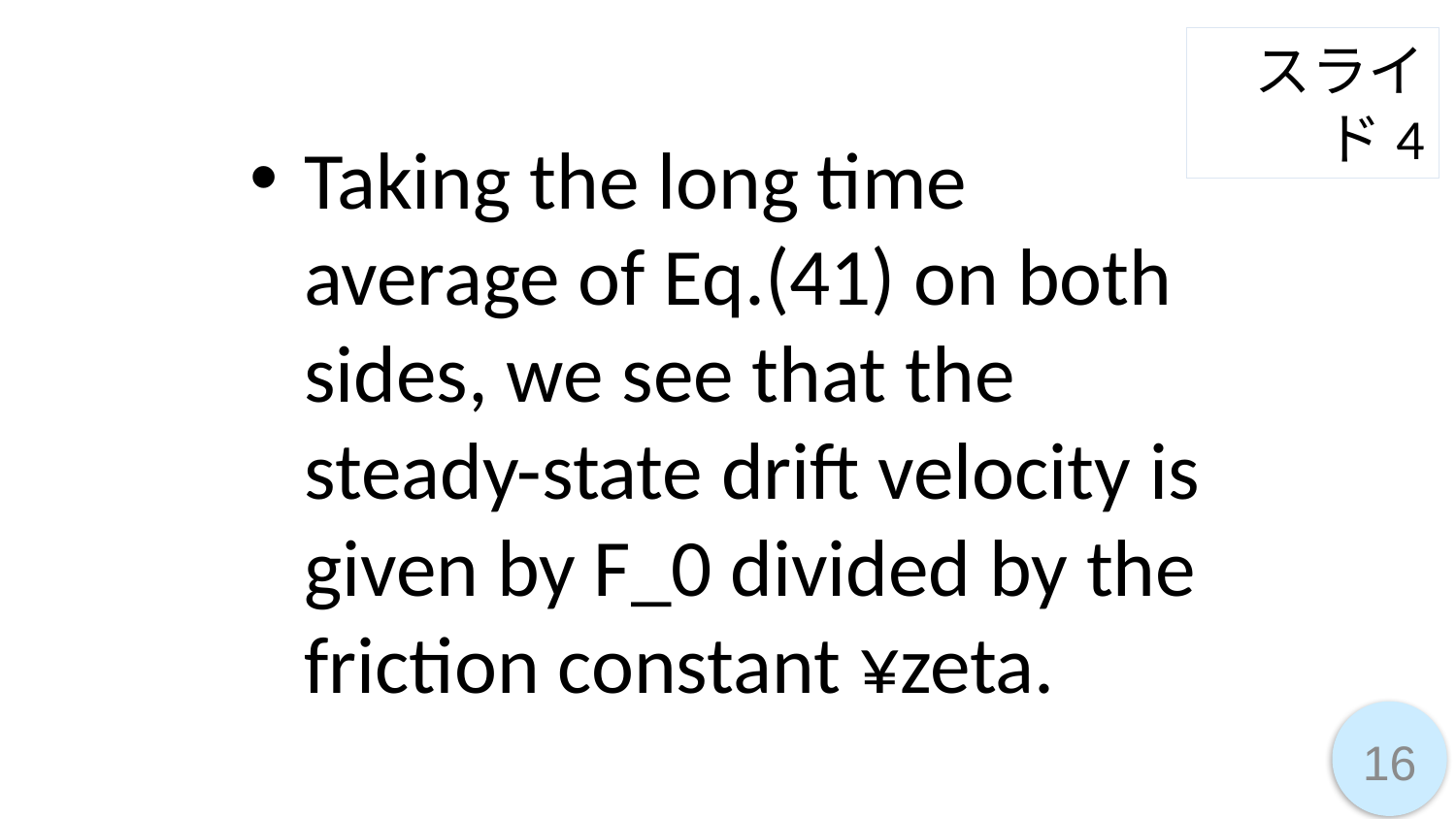

スライド4
Taking the long time average of Eq.(41) on both sides, we see that the steady-state drift velocity is given by F_0 divided by the friction constant ¥zeta.
16